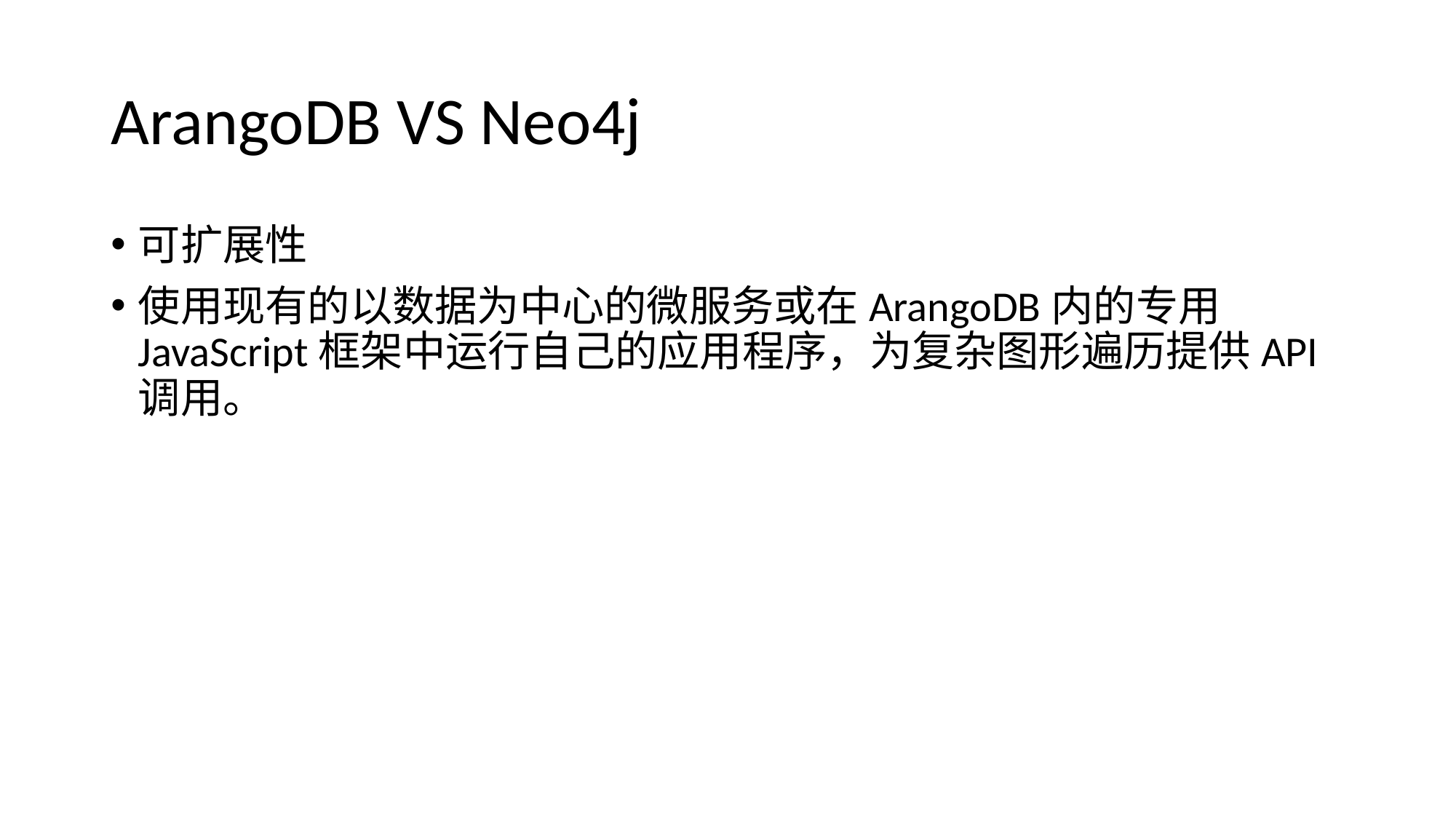

# ArangoDB VS Neo4j
可扩展性
使用现有的以数据为中心的微服务或在ArangoDB内的专用JavaScript框架中运行自己的应用程序，为复杂图形遍历提供API调用。